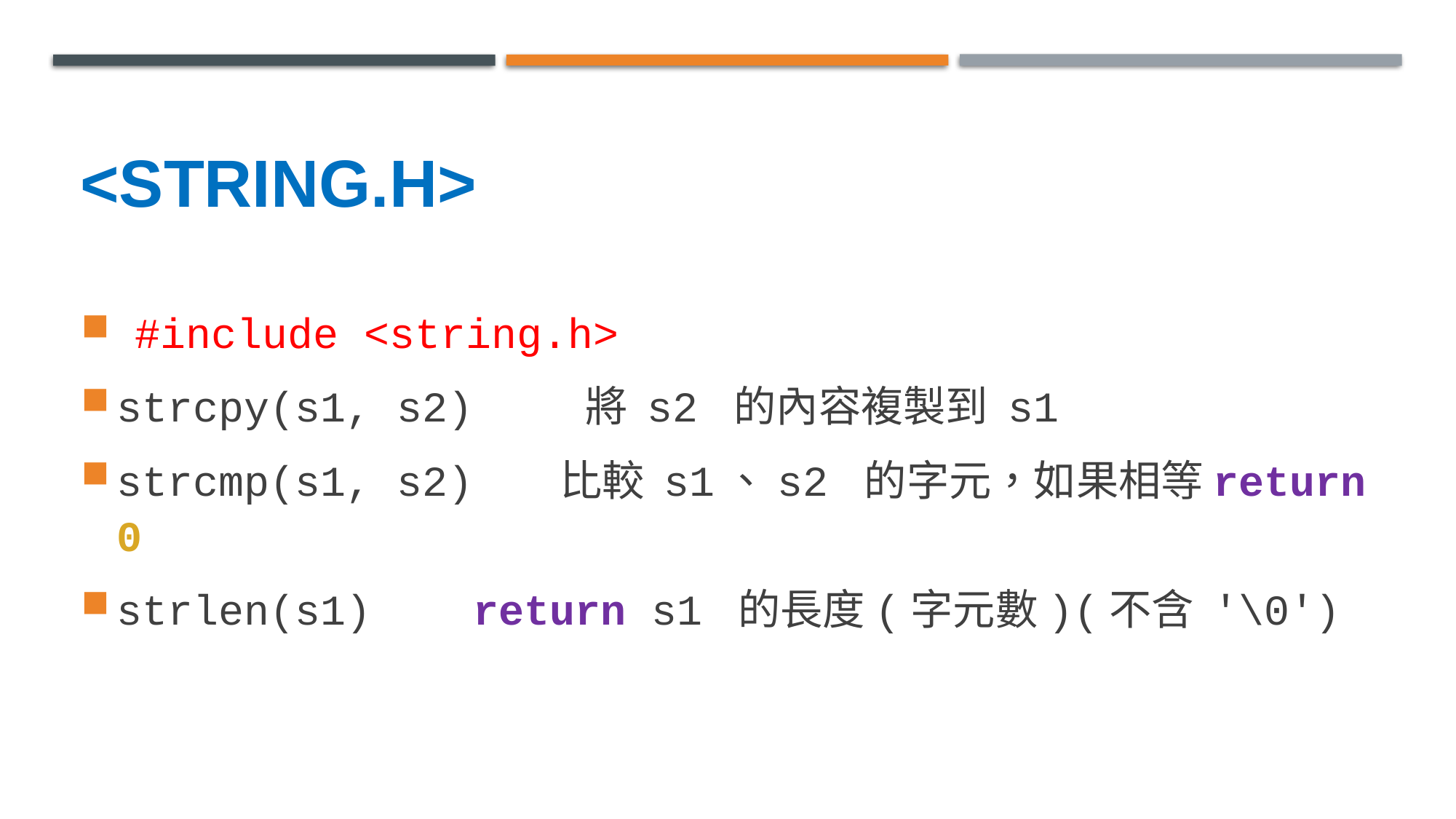

# <string.h>
#​include <string.h>
strcpy(s1, s2)    將 s2 的內容複製到 s1
strcmp(s1, s2)   比較 s1、s2 的字元，如果相等return 0
strlen(s1)    return s1 的長度(字元數)(不含 '\0')